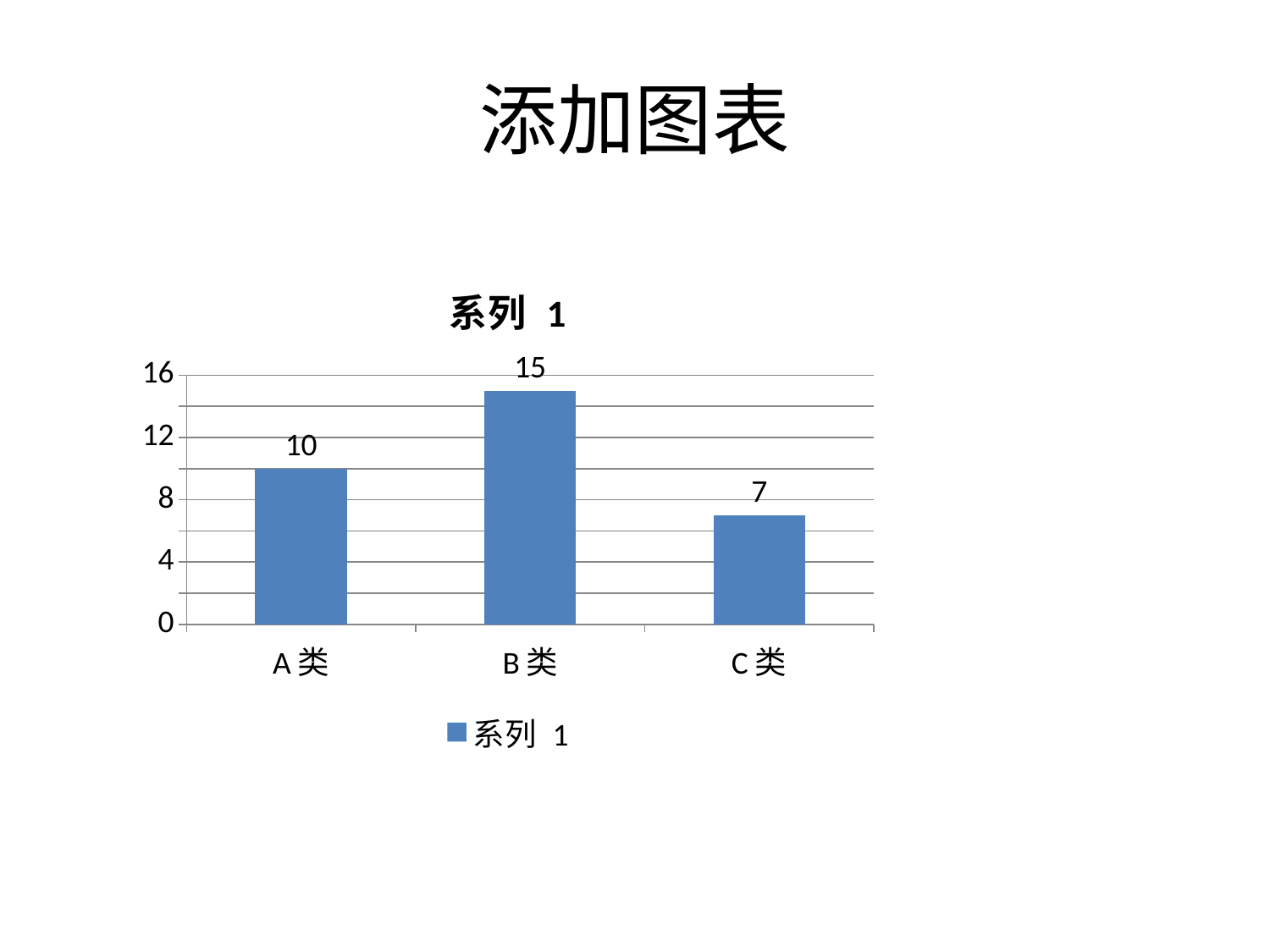

# 添加图表

### Chart

| Category | 系列 1 |
|---|---|
| A类 | 10.0 |
| B类 | 15.0 |
| C类 | 7.0 |